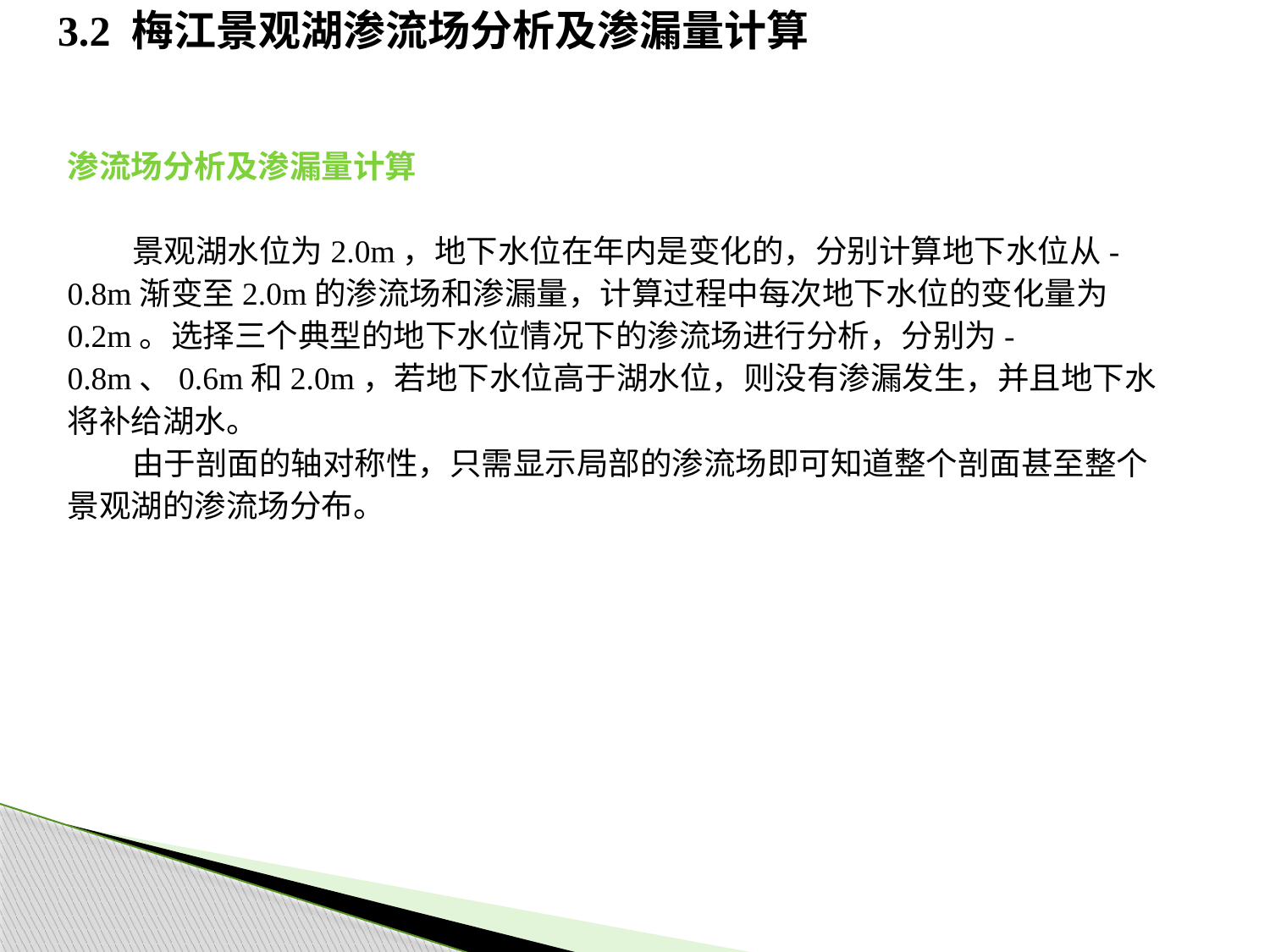

# 3.2 梅江景观湖渗流场分析及渗漏量计算
渗流场分析及渗漏量计算

        景观湖水位为2.0m，地下水位在年内是变化的，分别计算地下水位从-0.8m渐变至2.0m的渗流场和渗漏量，计算过程中每次地下水位的变化量为0.2m。选择三个典型的地下水位情况下的渗流场进行分析，分别为-0.8m、0.6m和2.0m，若地下水位高于湖水位，则没有渗漏发生，并且地下水将补给湖水。
        由于剖面的轴对称性，只需显示局部的渗流场即可知道整个剖面甚至整个景观湖的渗流场分布。